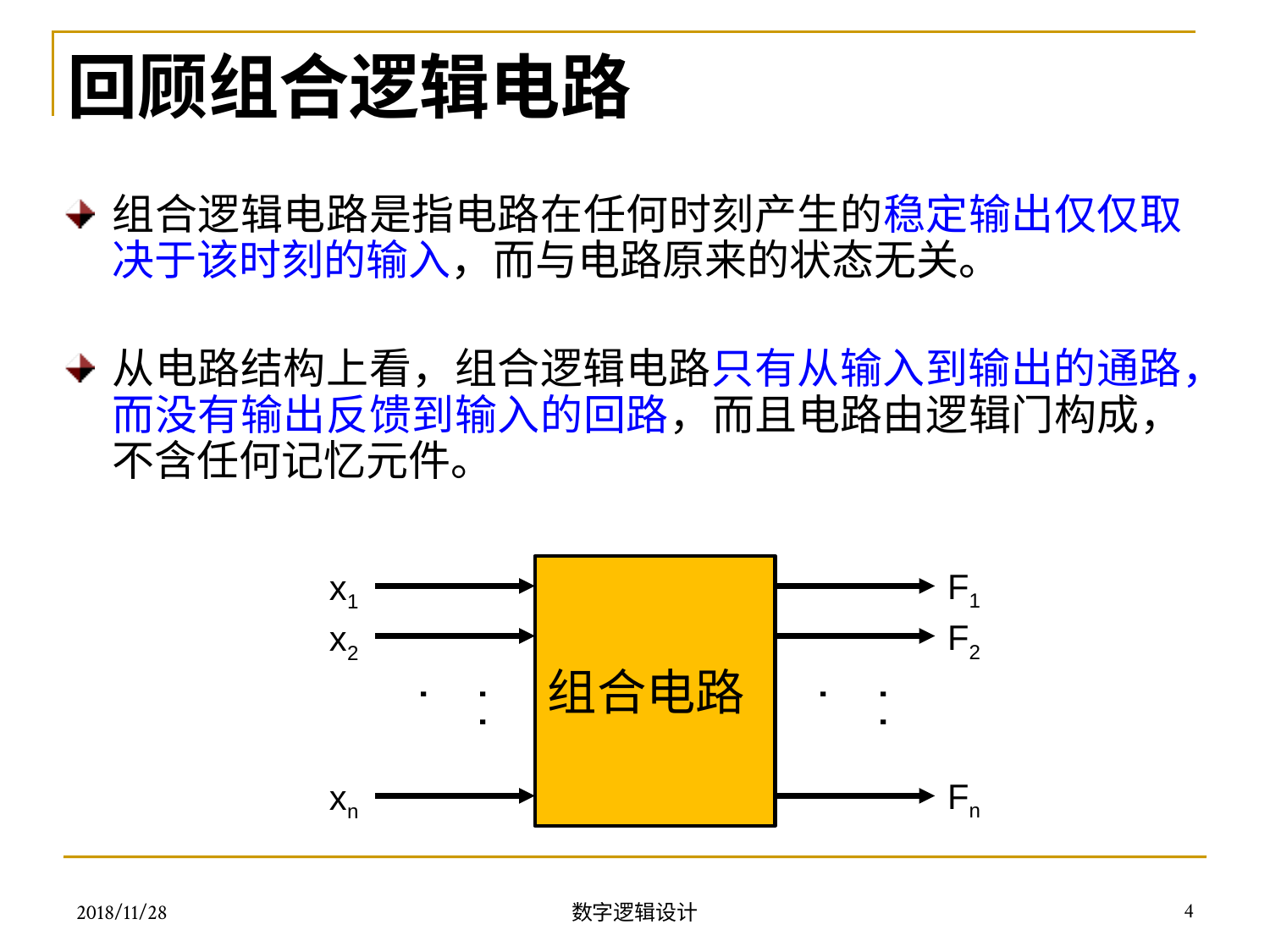

回顾组合逻辑电路
组合逻辑电路是指电路在任何时刻产生的稳定输出仅仅取决于该时刻的输入，而与电路原来的状态无关。

从电路结构上看，组合逻辑电路只有从输入到输出的通路，而没有输出反馈到输入的回路，而且电路由逻辑门构成，不含任何记忆元件。

组合电路
F1
x1
F2
x2
. . .
. . .
Fn
xn
2018/11/28
4
数字逻辑设计